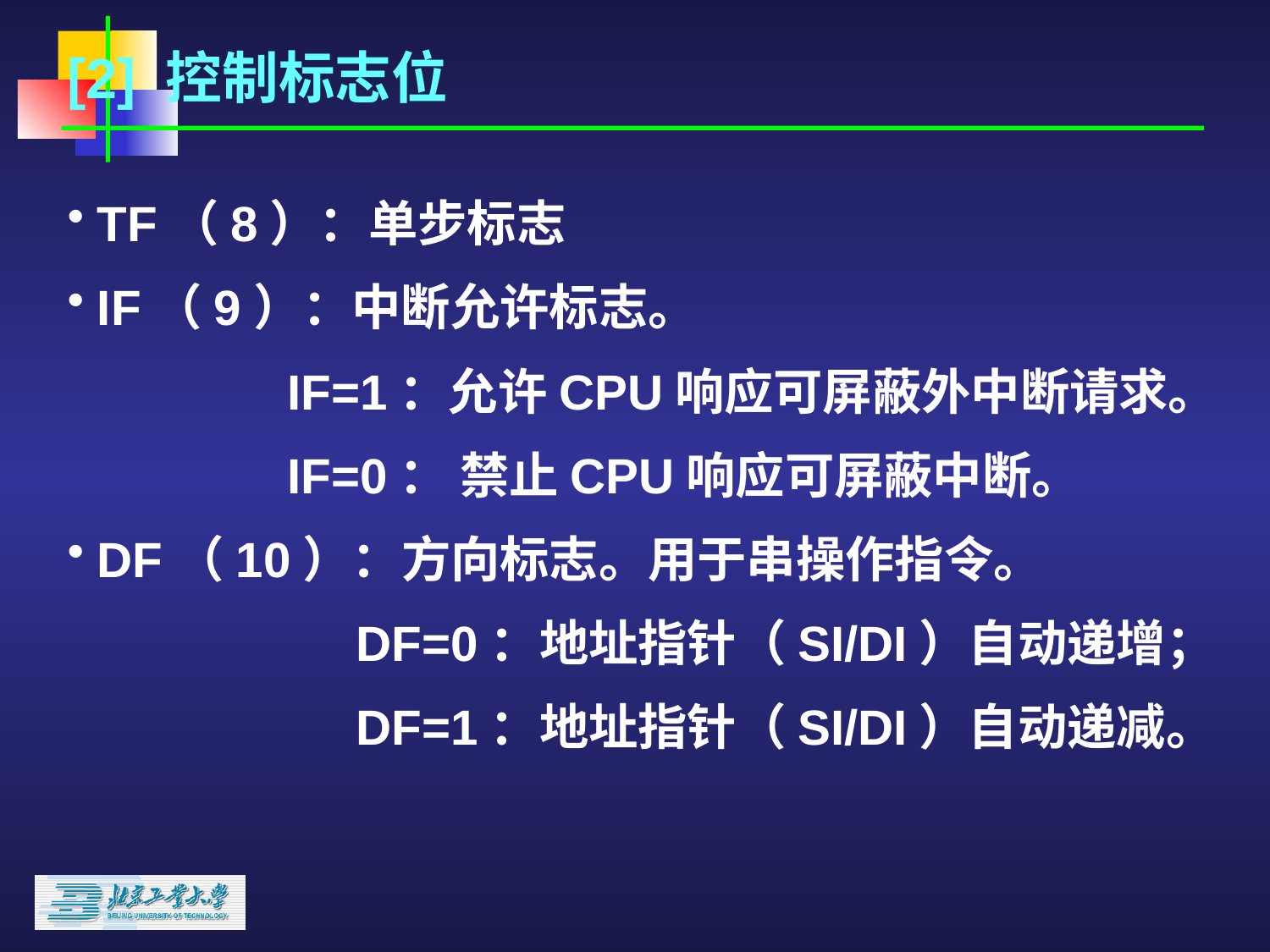

[2] 控制标志位
TF（8）：单步标志
IF（9）：中断允许标志。
                IF=1：允许CPU响应可屏蔽外中断请求。
                IF=0： 禁止CPU响应可屏蔽中断。
DF（10）：方向标志。用于串操作指令。
                     DF=0：地址指针（SI/DI）自动递增；
                     DF=1：地址指针（SI/DI）自动递减。